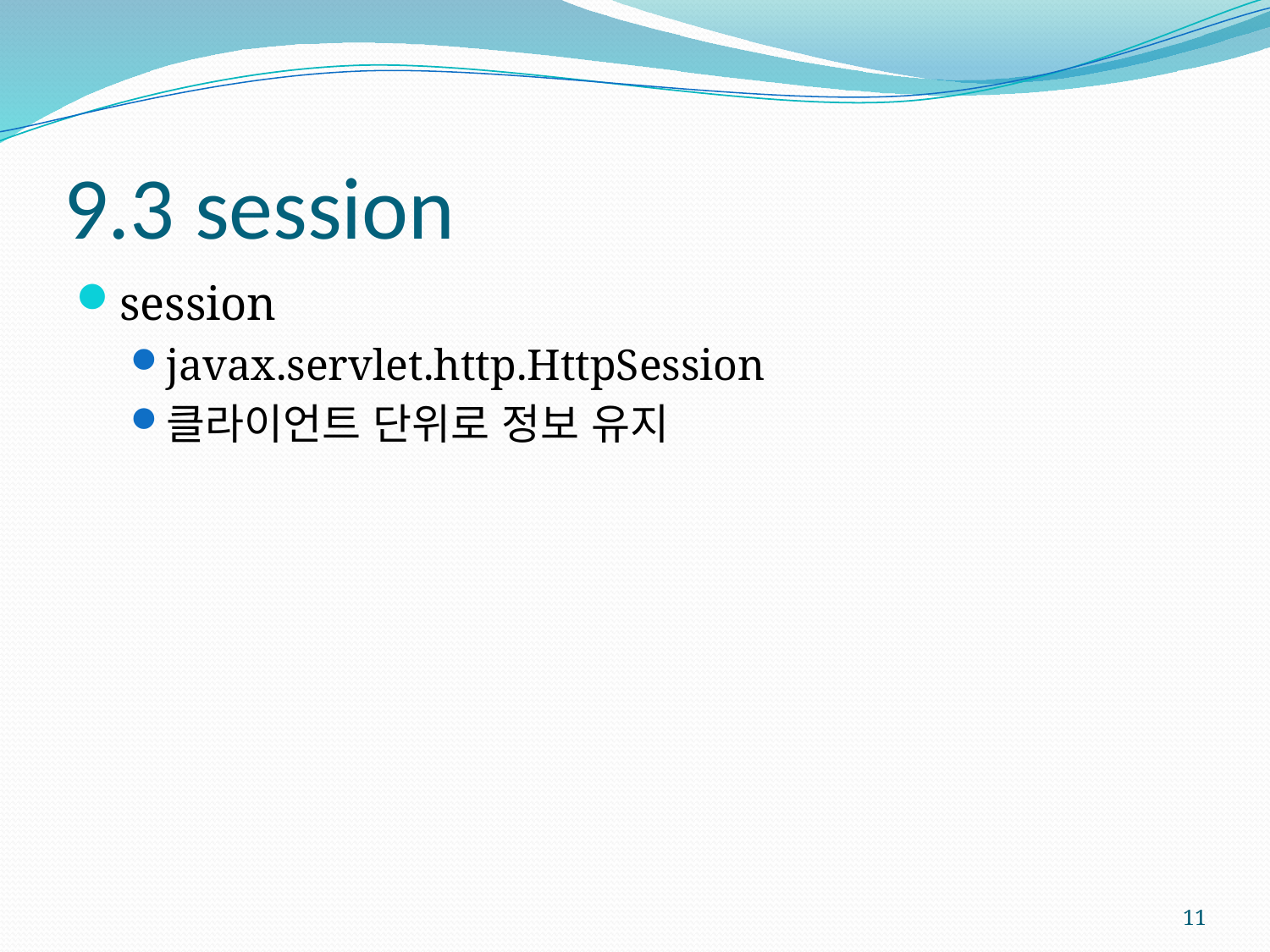

# 9.3 session
session
javax.servlet.http.HttpSession
클라이언트 단위로 정보 유지
11